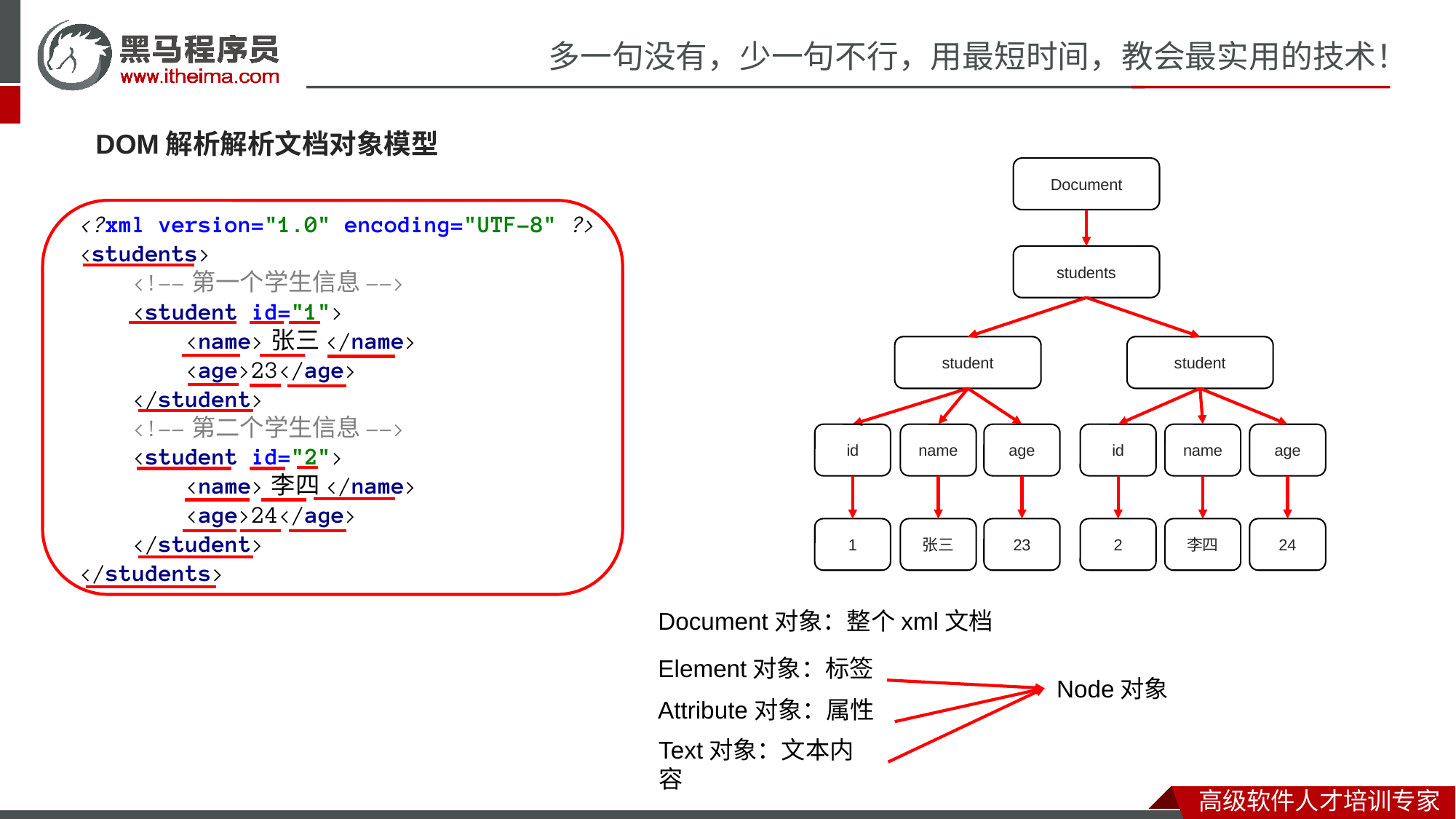

DOM解析解析文档对象模型
Document

<?xml version="1.0" encoding="UTF-8" ?>
<students>
    <!--第一个学生信息-->
    <student id="1">
        <name>张三</name>
        <age>23</age>
    </student>
    <!--第二个学生信息-->
    <student id="2">
        <name>李四</name>
        <age>24</age>
    </student>
</students>
students
student
student
id
name
age
id
name
age
1
张三
23
2
李四
24
Document对象：整个xml文档
Element对象：标签
Node对象
Attribute对象：属性
Text对象：文本内容